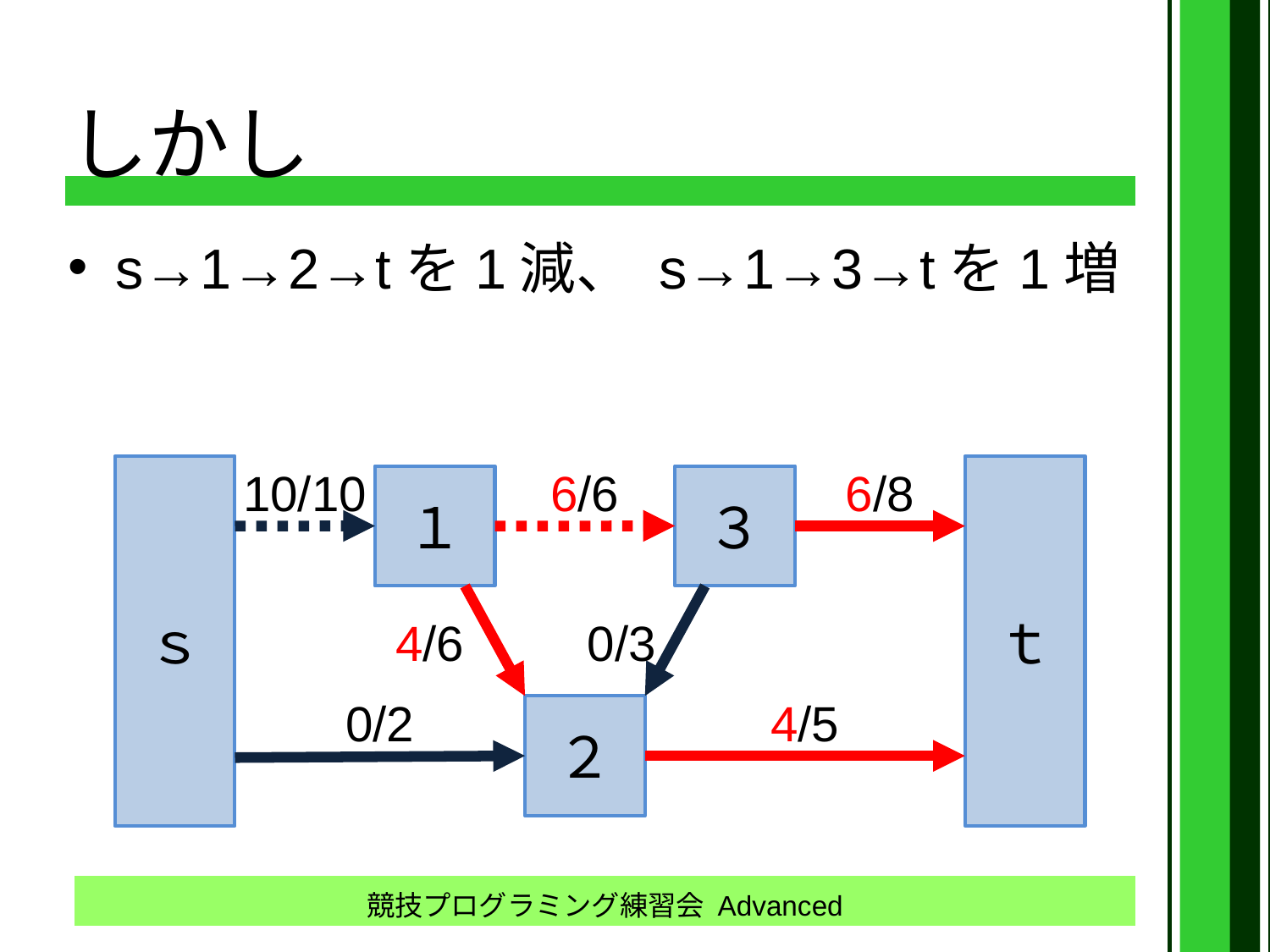

# しかし
s→1→2→tを1減、 s→1→3→tを1増
ｓ
10/10
6/6
6/8
ｔ
１
３
4/6
0/3
0/2
4/5
２
競技プログラミング練習会 Advanced